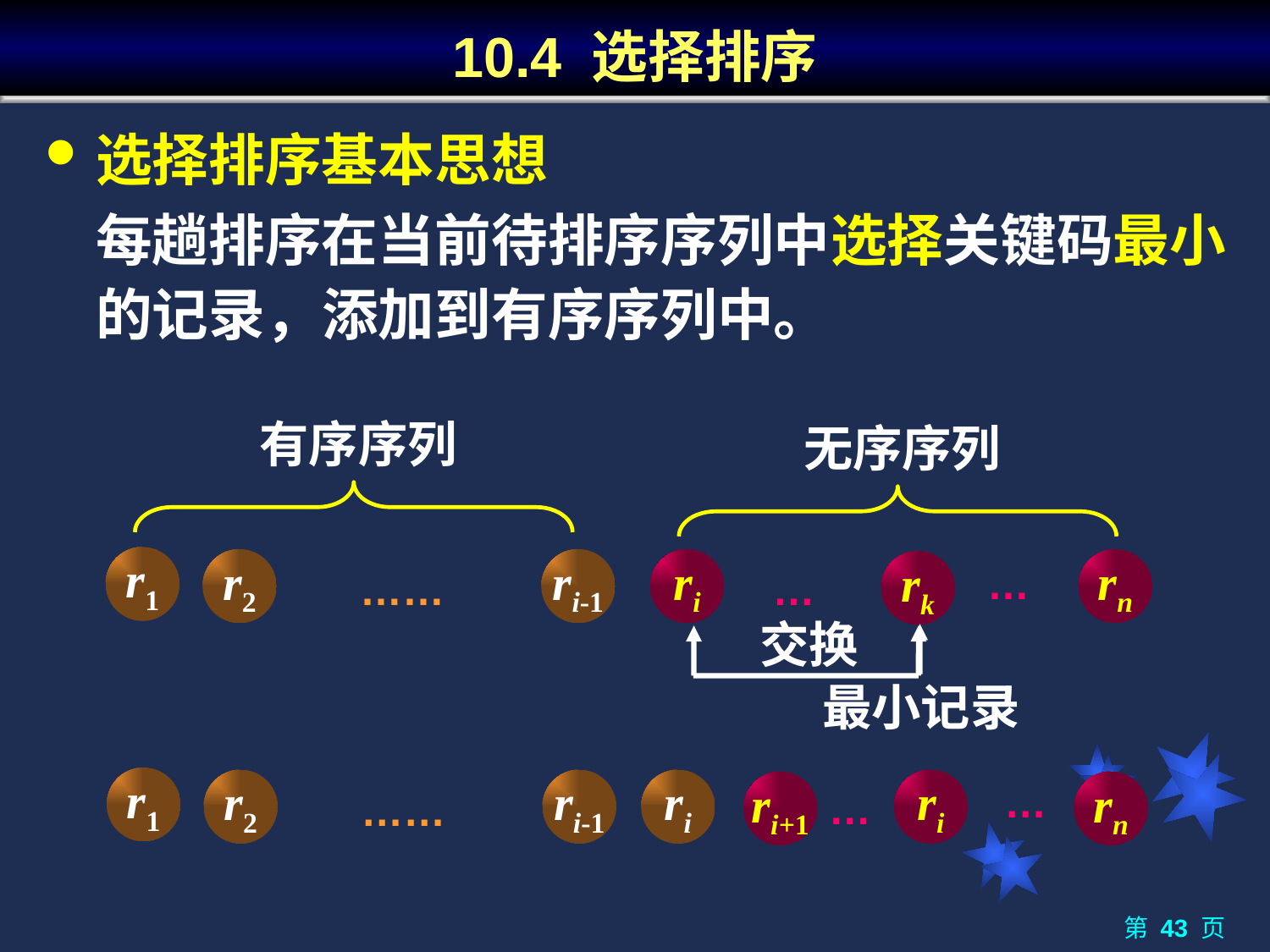

# 10.4 选择排序
选择排序基本思想
	每趟排序在当前待排序序列中选择关键码最小的记录，添加到有序序列中。

有序序列

无序序列
r1
r2
ri-1
ri
rn
rk
…
……
…
交换

最小记录
r1
r2
ri-1
ri
ri
…
ri+1
rn
…
……
第 43 页